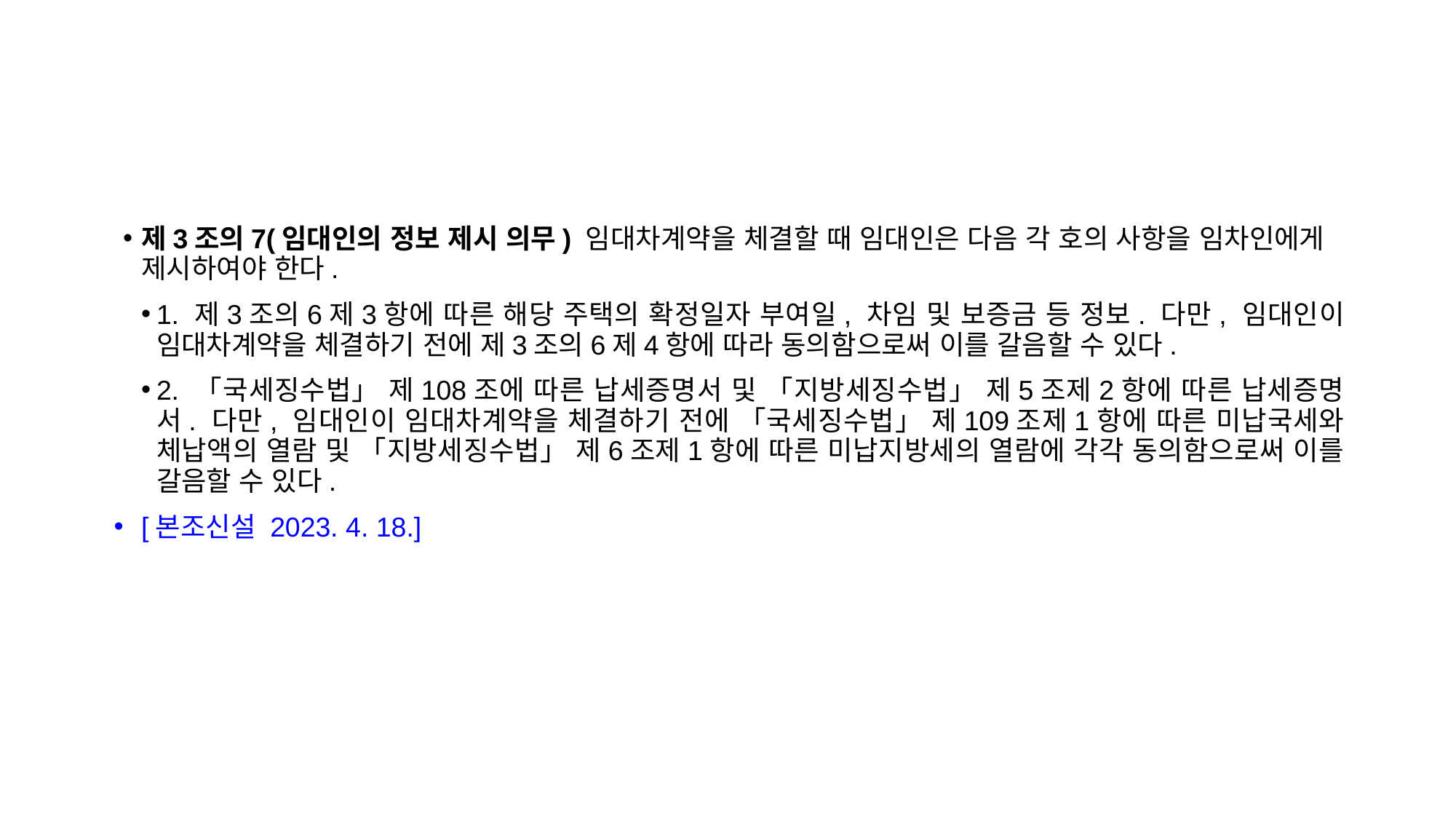

제3조의7(임대인의 정보 제시 의무) 임대차계약을 체결할 때 임대인은 다음 각 호의 사항을 임차인에게 제시하여야 한다.
1. 제3조의6제3항에 따른 해당 주택의 확정일자 부여일, 차임 및 보증금 등 정보. 다만, 임대인이 임대차계약을 체결하기 전에 제3조의6제4항에 따라 동의함으로써 이를 갈음할 수 있다.
2. 「국세징수법」 제108조에 따른 납세증명서 및 「지방세징수법」 제5조제2항에 따른 납세증명서. 다만, 임대인이 임대차계약을 체결하기 전에 「국세징수법」 제109조제1항에 따른 미납국세와 체납액의 열람 및 「지방세징수법」 제6조제1항에 따른 미납지방세의 열람에 각각 동의함으로써 이를 갈음할 수 있다.
[본조신설 2023. 4. 18.]